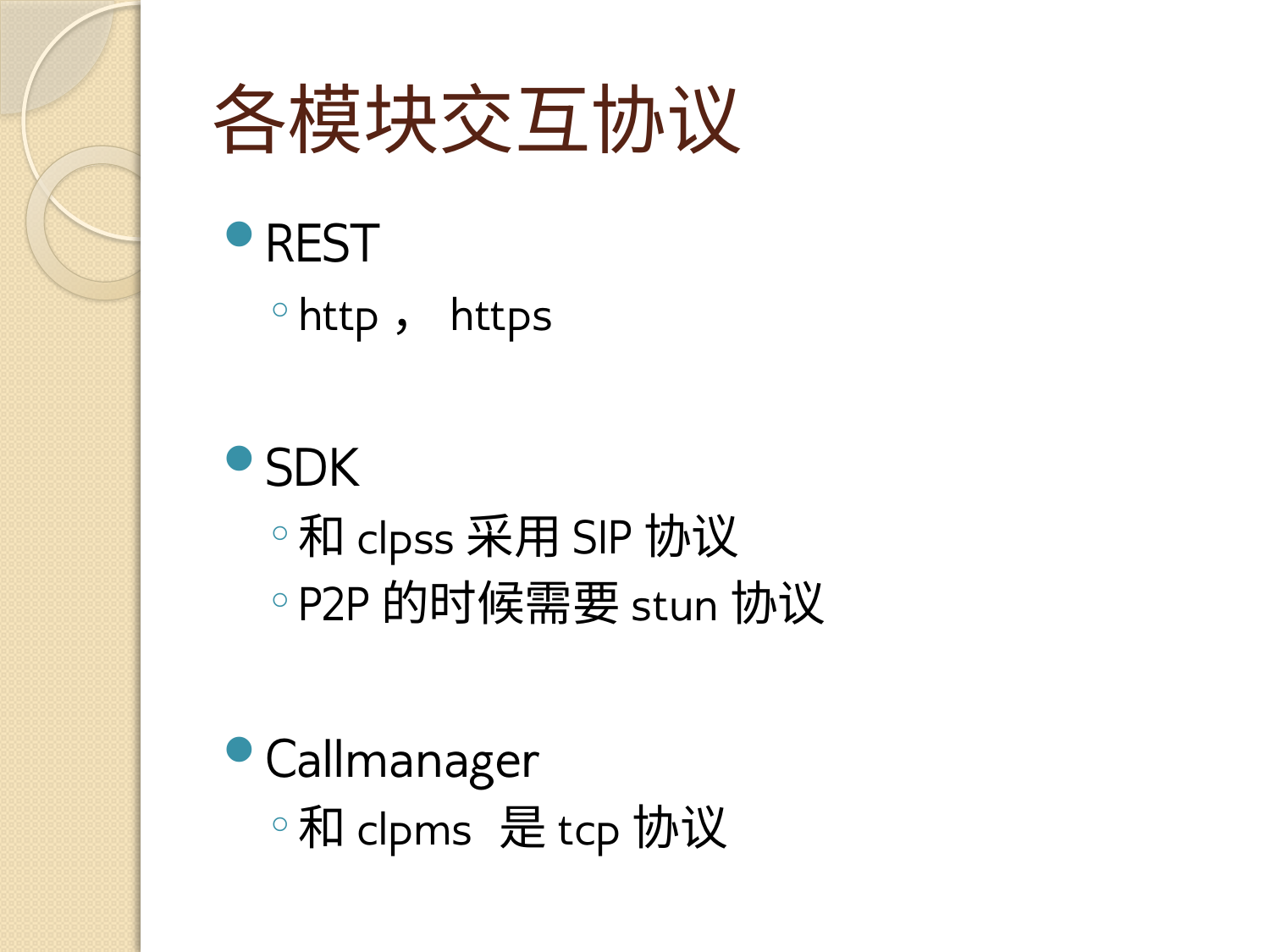

# 各模块交互协议
REST
http，https

SDK
和clpss采用SIP协议
P2P的时候需要stun协议

Callmanager
和clpms 是tcp协议